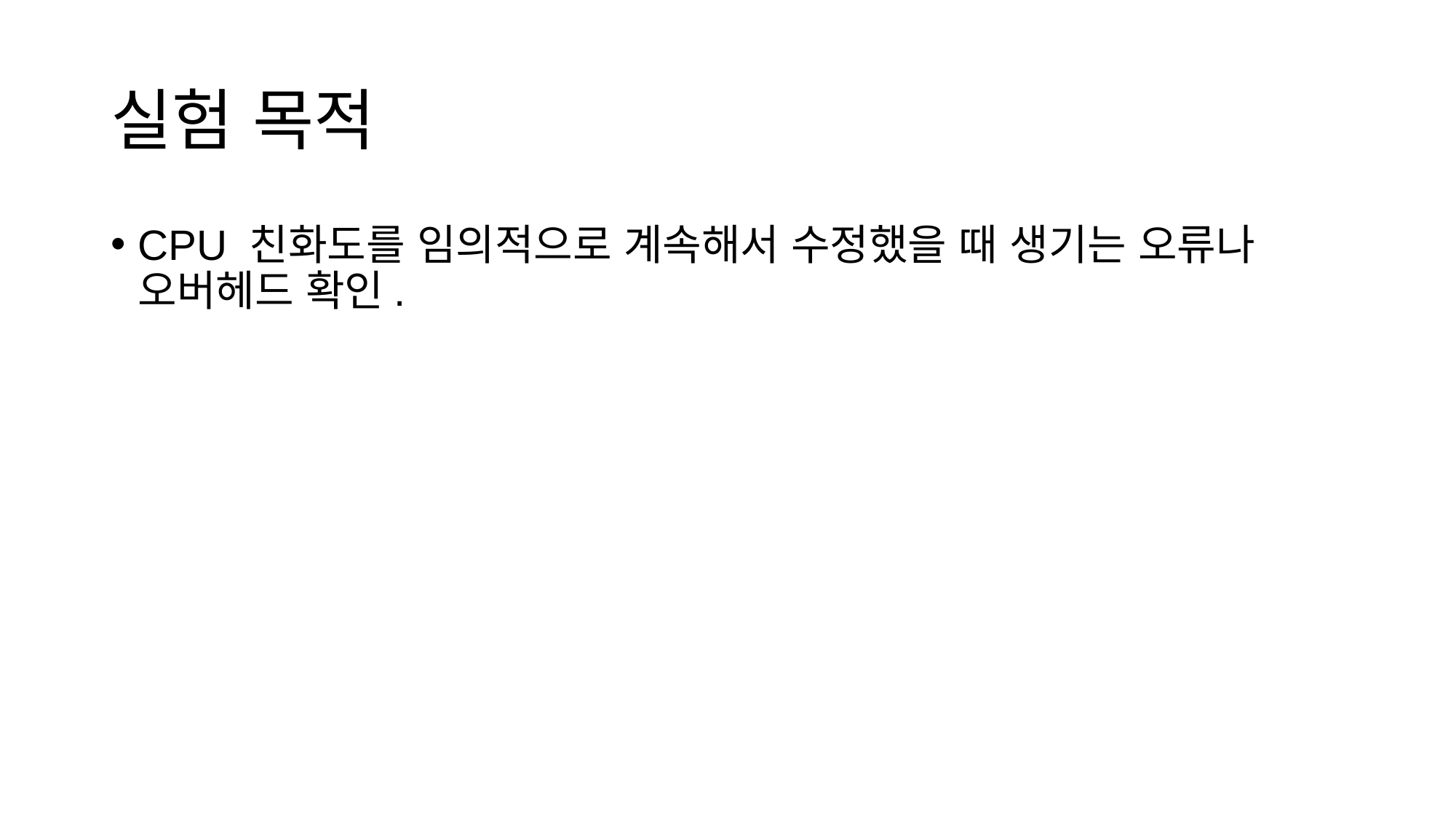

# 실험 목적
CPU 친화도를 임의적으로 계속해서 수정했을 때 생기는 오류나 오버헤드 확인.